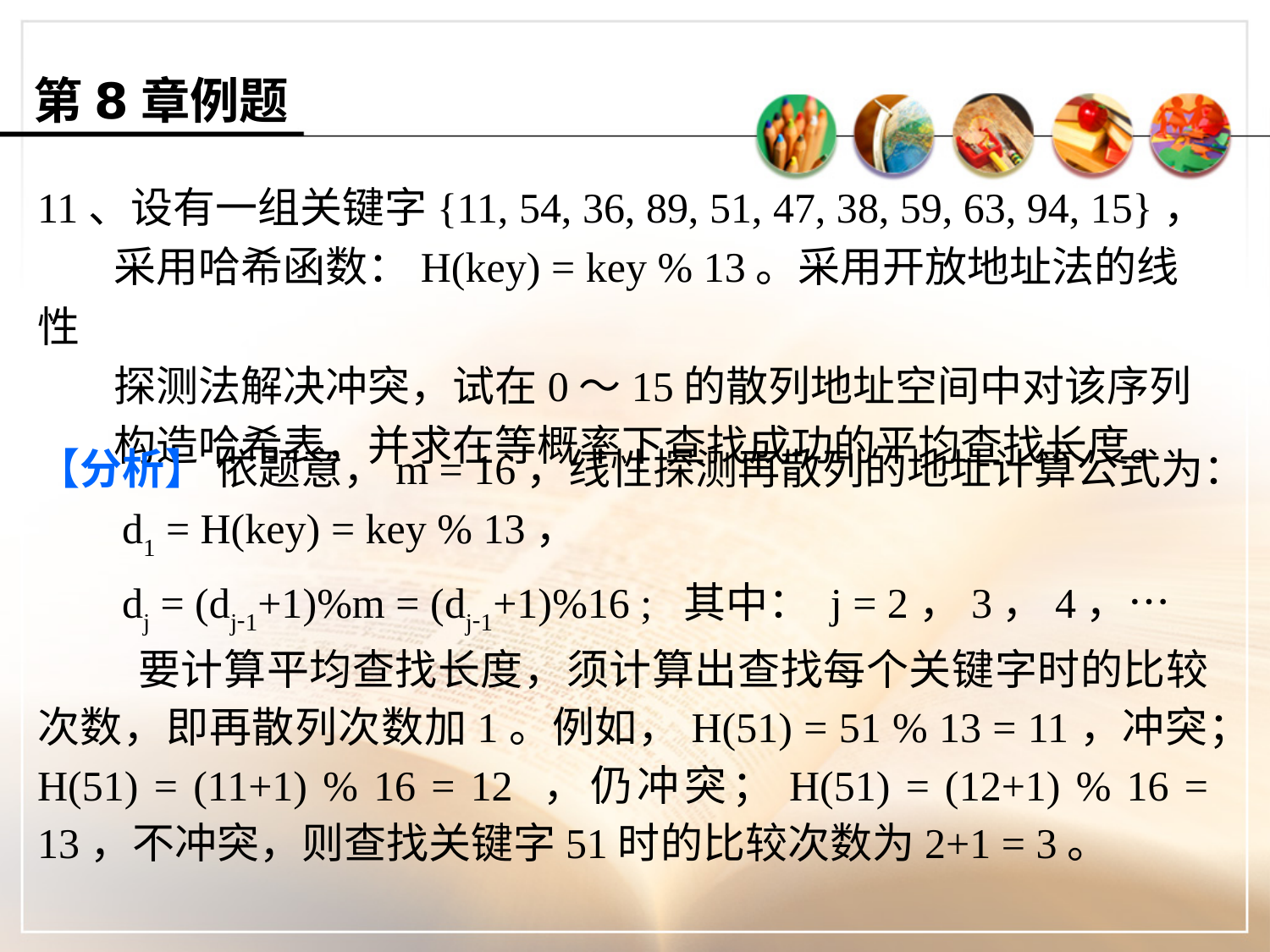

第8章例题
11、设有一组关键字{11, 54, 36, 89, 51, 47, 38, 59, 63, 94, 15}，
       采用哈希函数：H(key) = key % 13。采用开放地址法的线性
       探测法解决冲突，试在0～15的散列地址空间中对该序列
       构造哈希表，并求在等概率下查找成功的平均查找长度。
【分析】 依题意，m = 16，线性探测再散列的地址计算公式为：
        d1 = H(key) = key % 13，
        dj = (dj-1+1)%m = (dj-1+1)%16 ;  其中： j = 2，3，4，…
         要计算平均查找长度，须计算出查找每个关键字时的比较次数，即再散列次数加1。例如，H(51) = 51 % 13 = 11，冲突；H(51) = (11+1) % 16 = 12 ，仍冲突；H(51) = (12+1) % 16 = 13，不冲突，则查找关键字51时的比较次数为2+1 = 3。